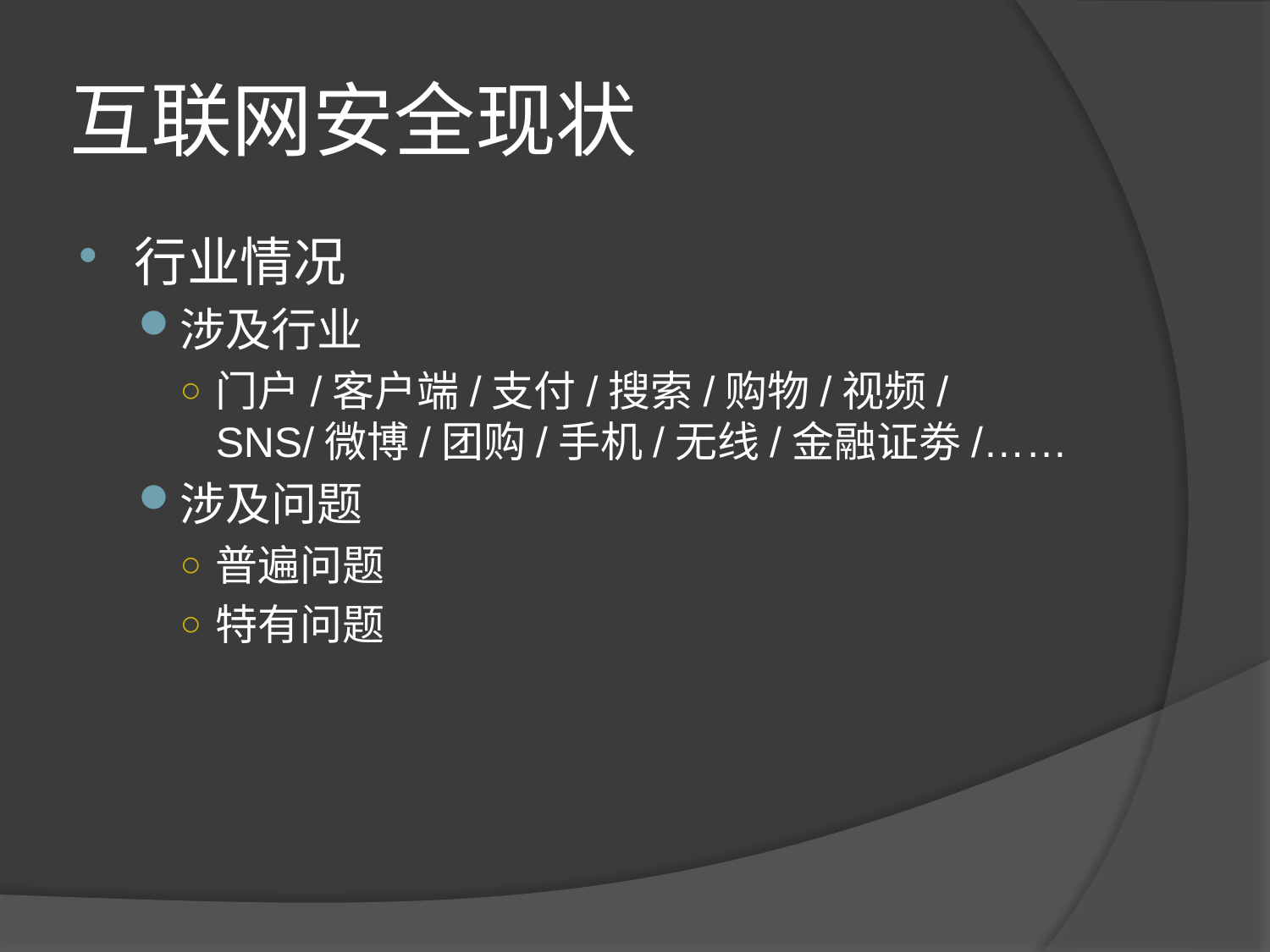

# 互联网安全现状
行业情况
涉及行业
门户/客户端/支付/搜索/购物/视频/SNS/微博/团购/手机/无线/金融证劵/……
涉及问题
普遍问题
特有问题